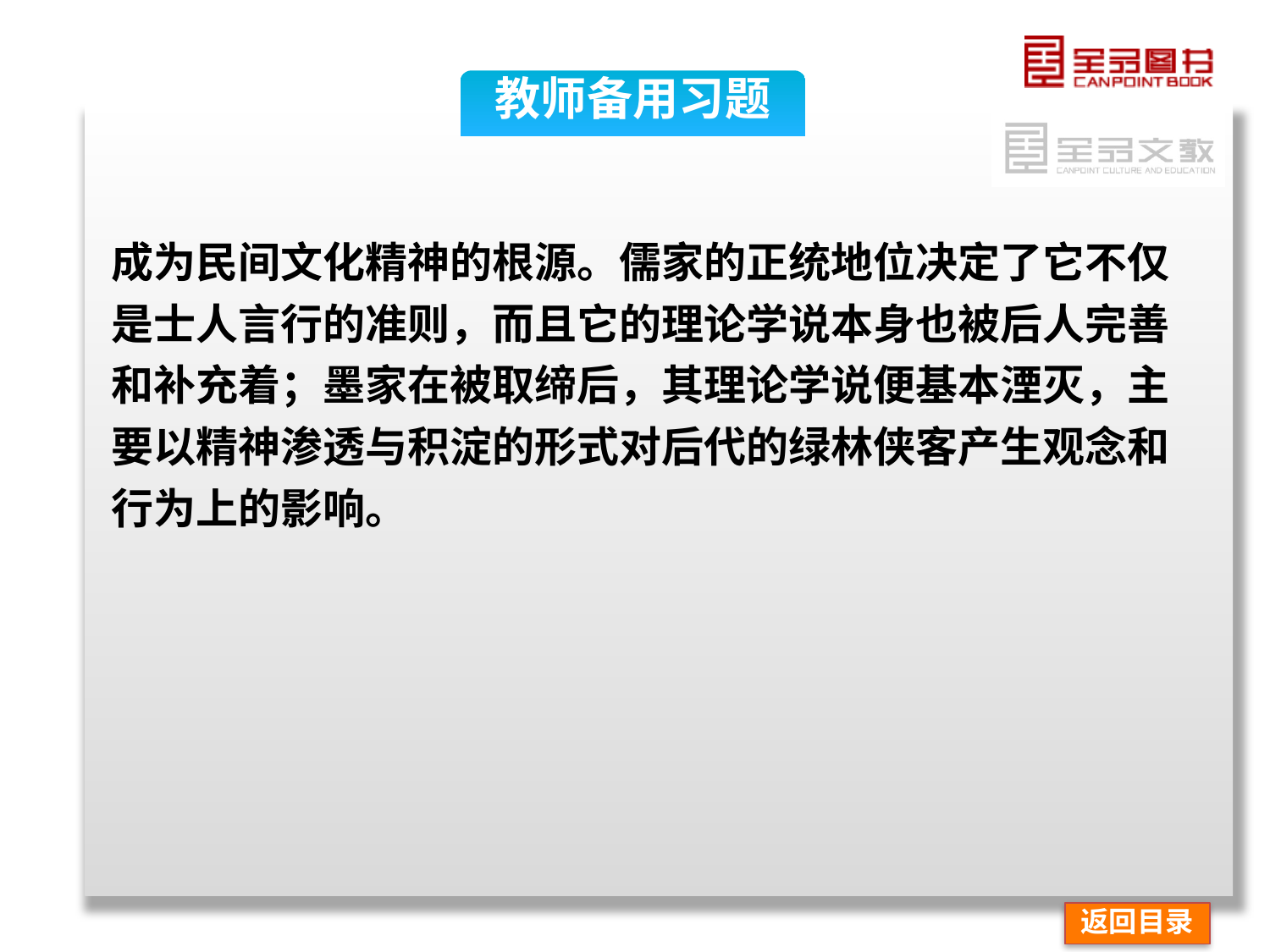

教师备用习题
成为民间文化精神的根源。儒家的正统地位决定了它不仅是士人言行的准则，而且它的理论学说本身也被后人完善和补充着；墨家在被取缔后，其理论学说便基本湮灭，主要以精神渗透与积淀的形式对后代的绿林侠客产生观念和行为上的影响。
返回目录